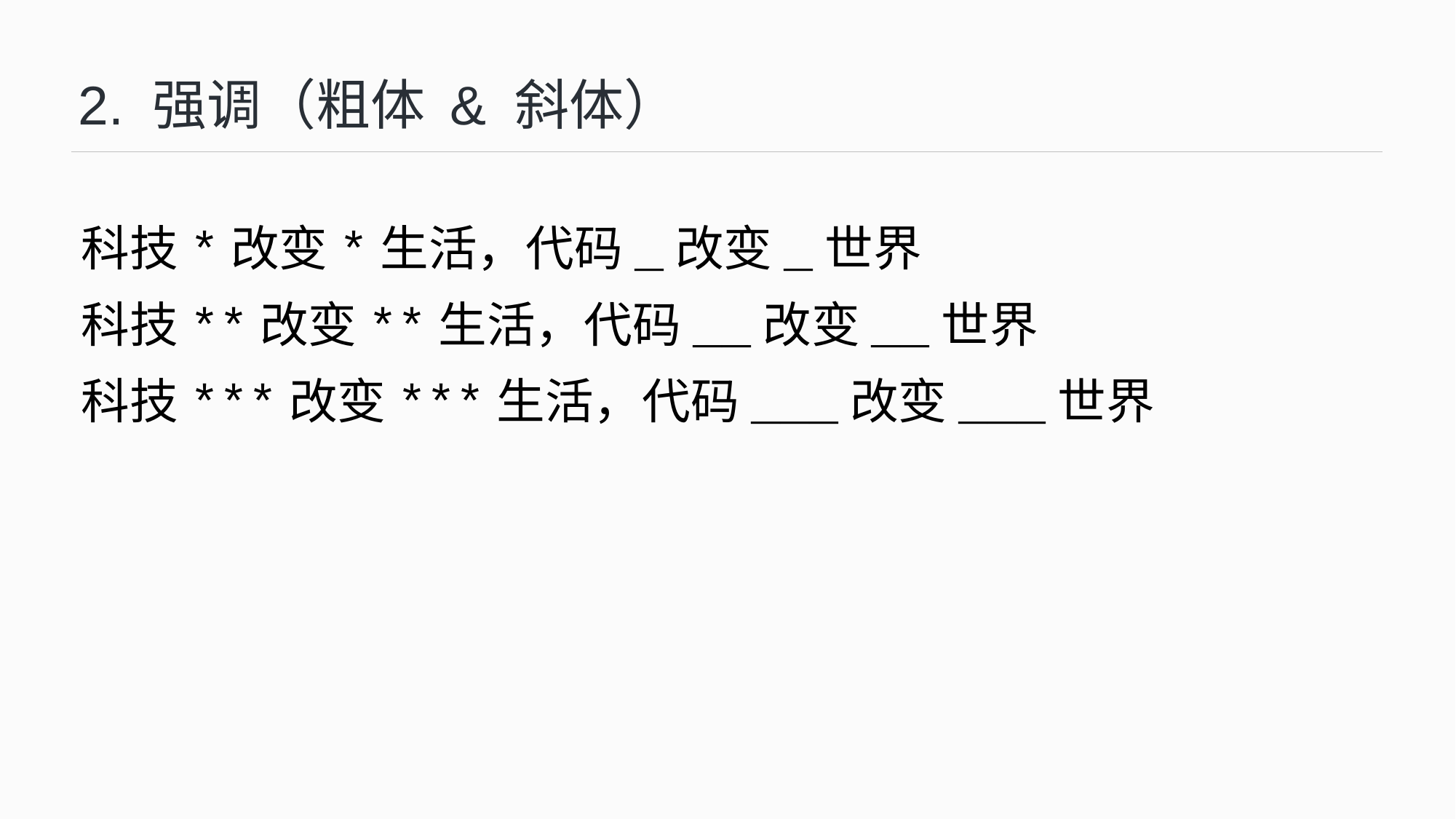

# 2. 强调（粗体 & 斜体）
科技*改变*生活，代码_改变_世界
科技**改变**生活，代码__改变__世界
科技***改变***生活，代码___改变___世界